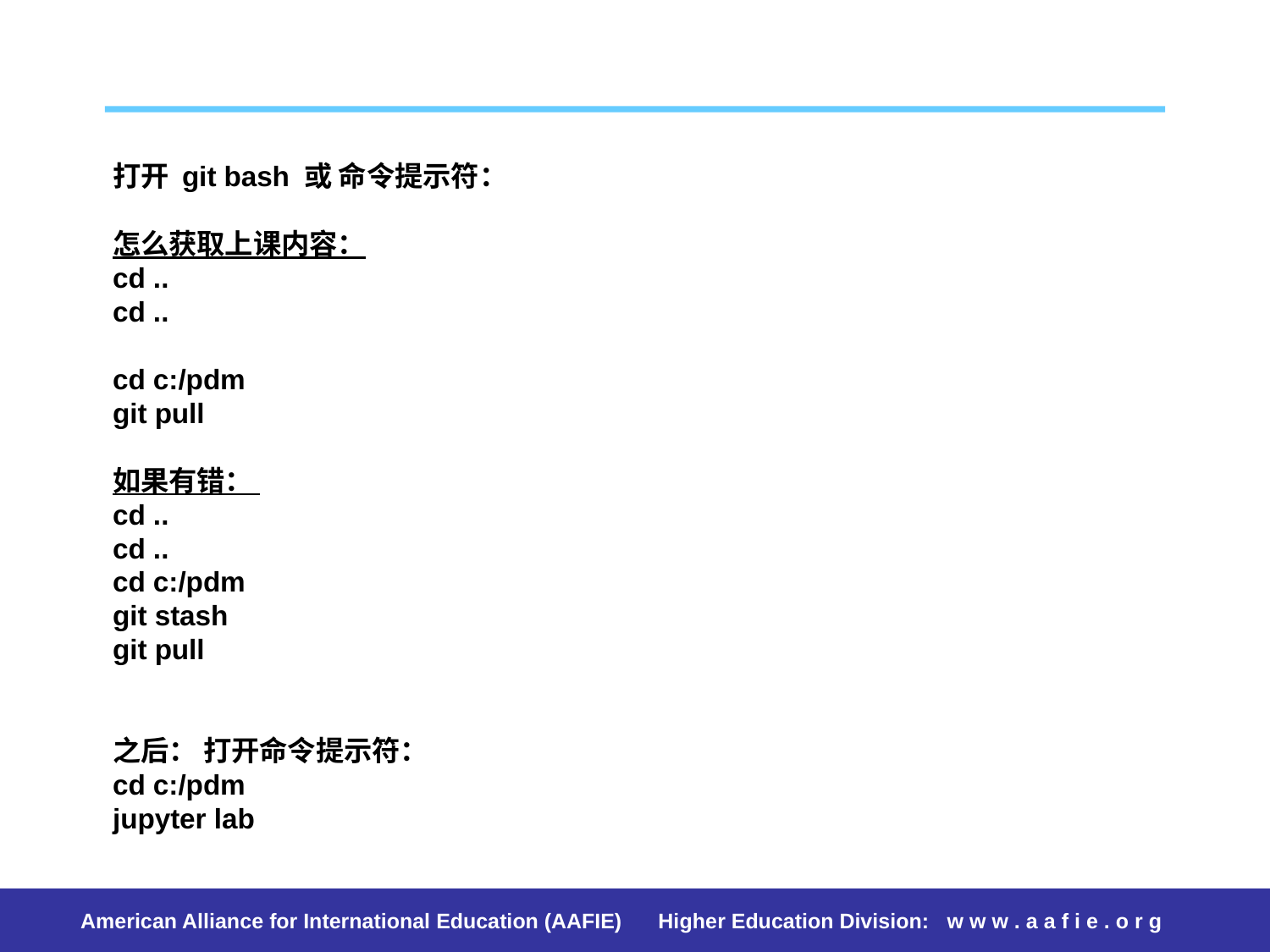

打开 git bash 或 命令提示符：

怎么获取上课内容：
cd ..
cd ..

cd c:/pdm
git pull

如果有错：
cd ..
cd ..
cd c:/pdm
git stash
git pull

之后： 打开命令提示符：
cd c:/pdm
jupyter lab